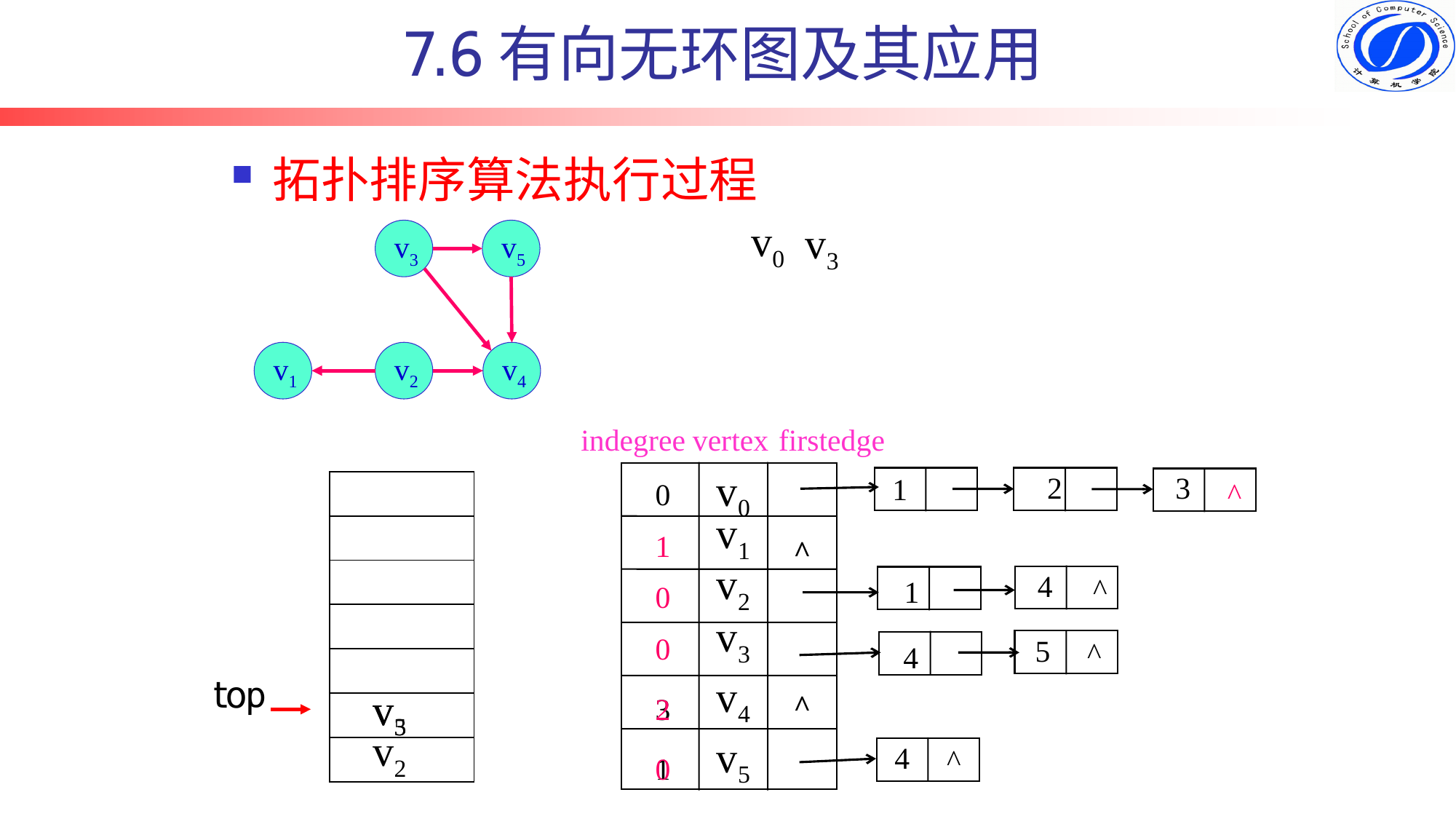

7.6有向无环图及其应用
拓扑排序算法执行过程
v0
v3
v3
v5
v1
v2
v4
indegree
vertex
firstedge

v0

2
3

1
|  |
| --- |
|  |
|  |
|  |
|  |
|  |
|  |
^
0

v1
1
^
v2

4
^
1
0

v3
0

5

^
4

top
v4
v3
v5
^
3
2
v2
v5

4
^
1
0